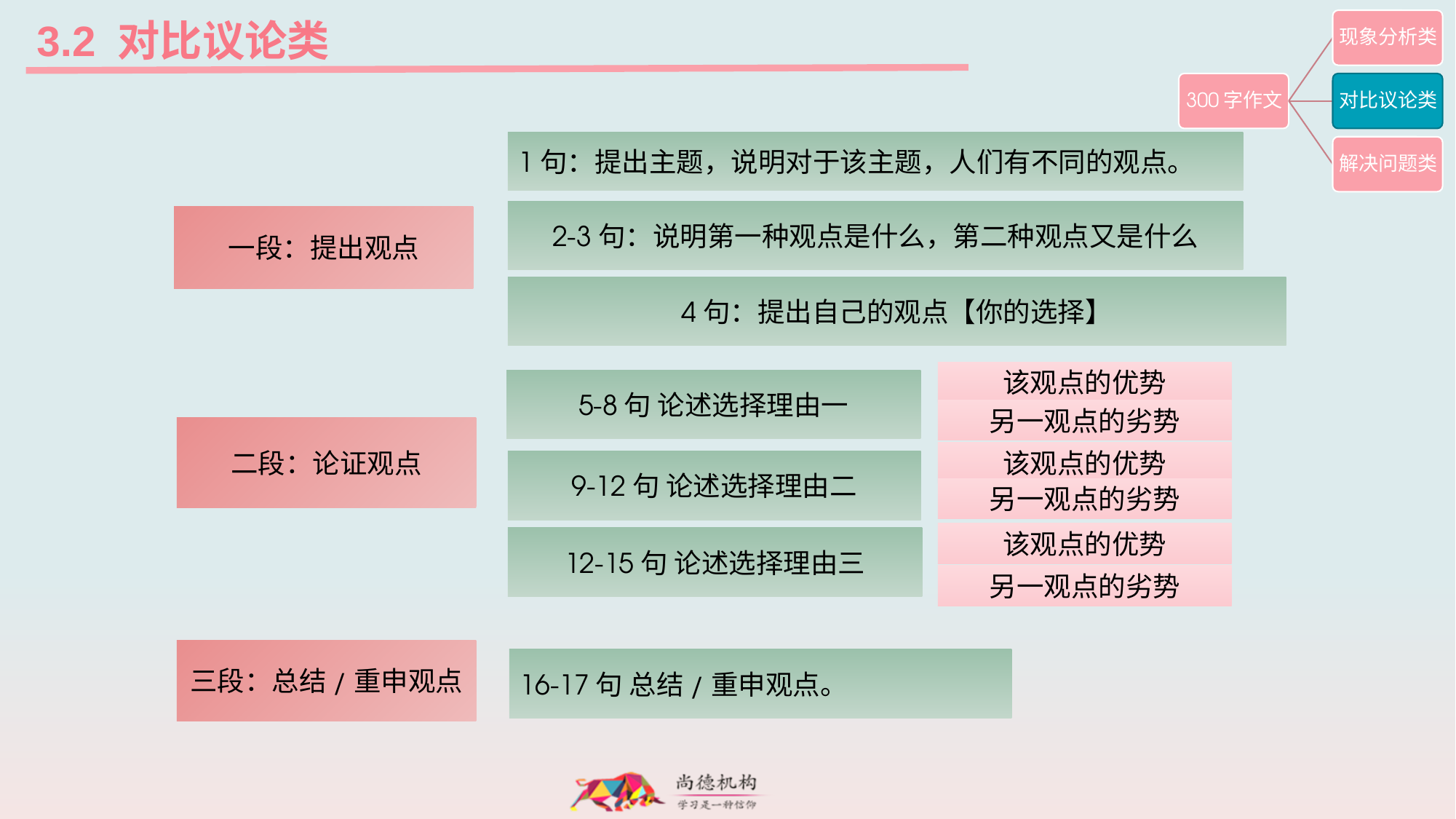

3.2 对比议论类
300字作文

现象分析类

对比议论类

解决问题类

1句：提出主题，说明对于该主题，人们有不同的观点。

2-3句：说明第一种观点是什么，第二种观点又是什么
一段：提出观点
4句：提出自己的观点【你的选择】
该观点的优势

5-8句 论述选择理由一

另一观点的劣势
二段：论证观点
该观点的优势
9-12句 论述选择理由二
另一观点的劣势
该观点的优势
12-15句 论述选择理由三
另一观点的劣势
三段：总结/重申观点
16-17句 总结/重申观点。